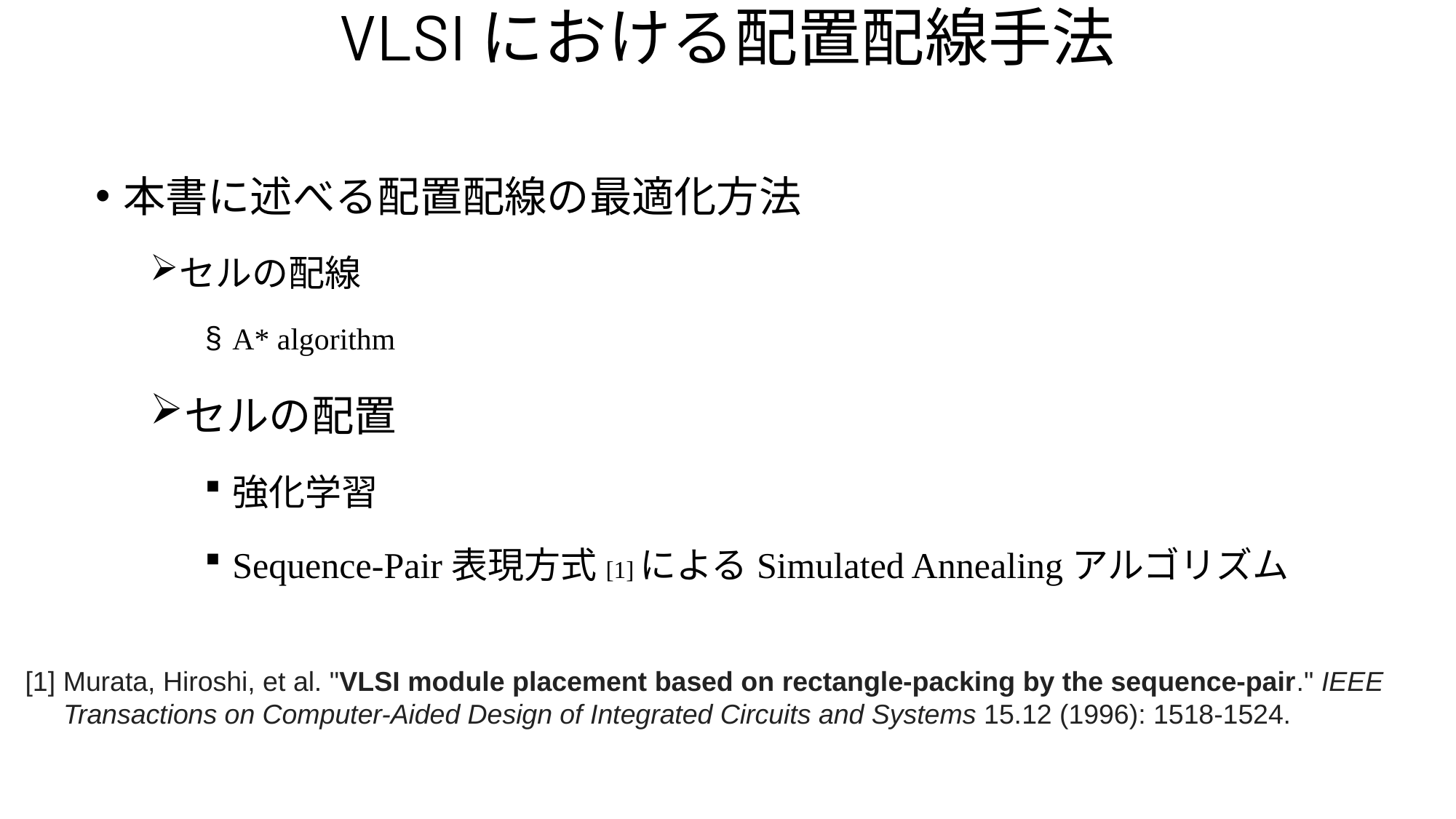

VLSIにおける配置配線手法
本書に述べる配置配線の最適化方法
セルの配線
A* algorithm
セルの配置
強化学習
Sequence-Pair表現方式[1]によるSimulated Annealingアルゴリズム

[1] Murata, Hiroshi, et al. "VLSI module placement based on rectangle-packing by the sequence-pair." IEEE
     Transactions on Computer-Aided Design of Integrated Circuits and Systems 15.12 (1996): 1518-1524.